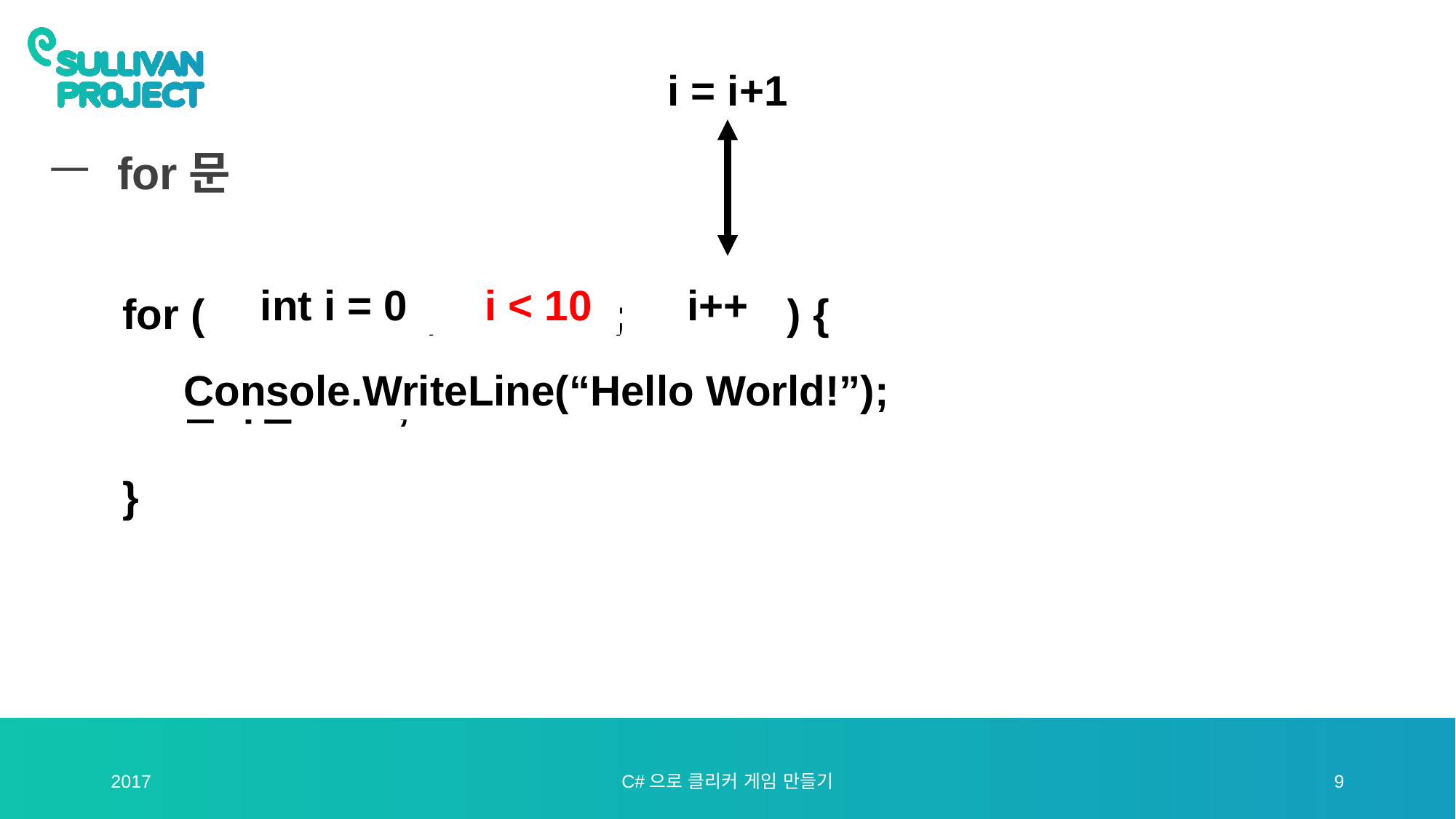

i = i+1
# for문
for (    초기식   ; 조건식  ; 후기식 ) {
    반복할 코드;
}
int i = 0
i < 10
i++
Console.WriteLine(“Hello World!”);
2017
C#으로 클리커 게임 만들기
9